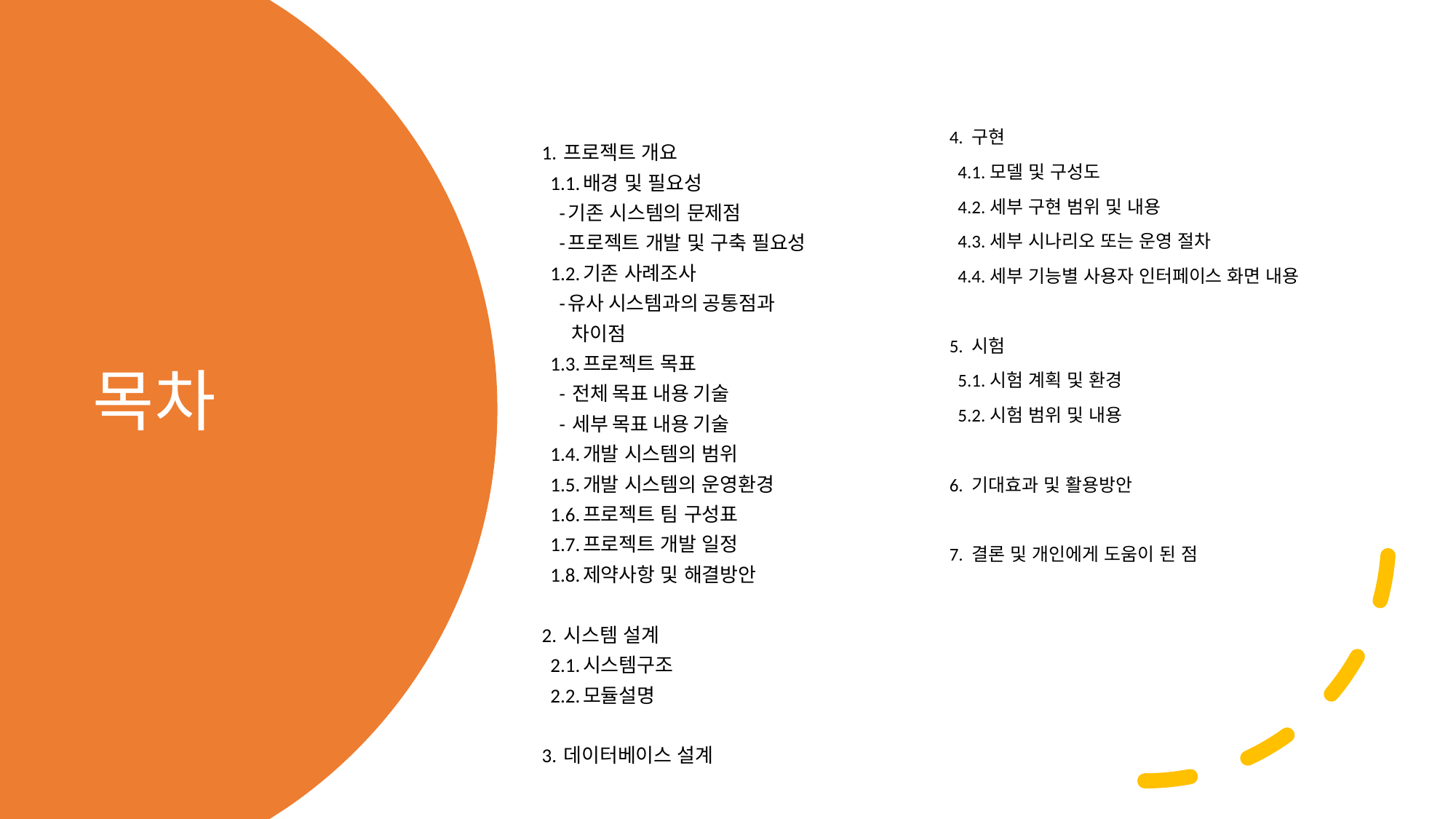

4. 구현
  4.1.모델 및 구성도
  4.2.세부 구현 범위 및 내용
  4.3.세부 시나리오 또는 운영 절차
  4.4.세부 기능별 사용자 인터페이스 화면 내용

5. 시험
  5.1.시험 계획 및 환경
  5.2.시험 범위 및 내용

6. 기대효과 및 활용방안

7. 결론 및 개인에게 도움이 된 점

1. 프로젝트 개요
  1.1.배경 및 필요성
    -기존 시스템의 문제점
    -프로젝트 개발 및 구축 필요성
  1.2.기존 사례조사
    -유사 시스템과의 공통점과
     차이점
  1.3.프로젝트 목표
    - 전체 목표 내용 기술
    - 세부 목표 내용 기술
  1.4.개발 시스템의 범위
  1.5.개발 시스템의 운영환경
  1.6.프로젝트 팀 구성표
  1.7.프로젝트 개발 일정
  1.8.제약사항 및 해결방안

2. 시스템 설계
  2.1.시스템구조
  2.2.모듈설명

3. 데이터베이스 설계

# 목차